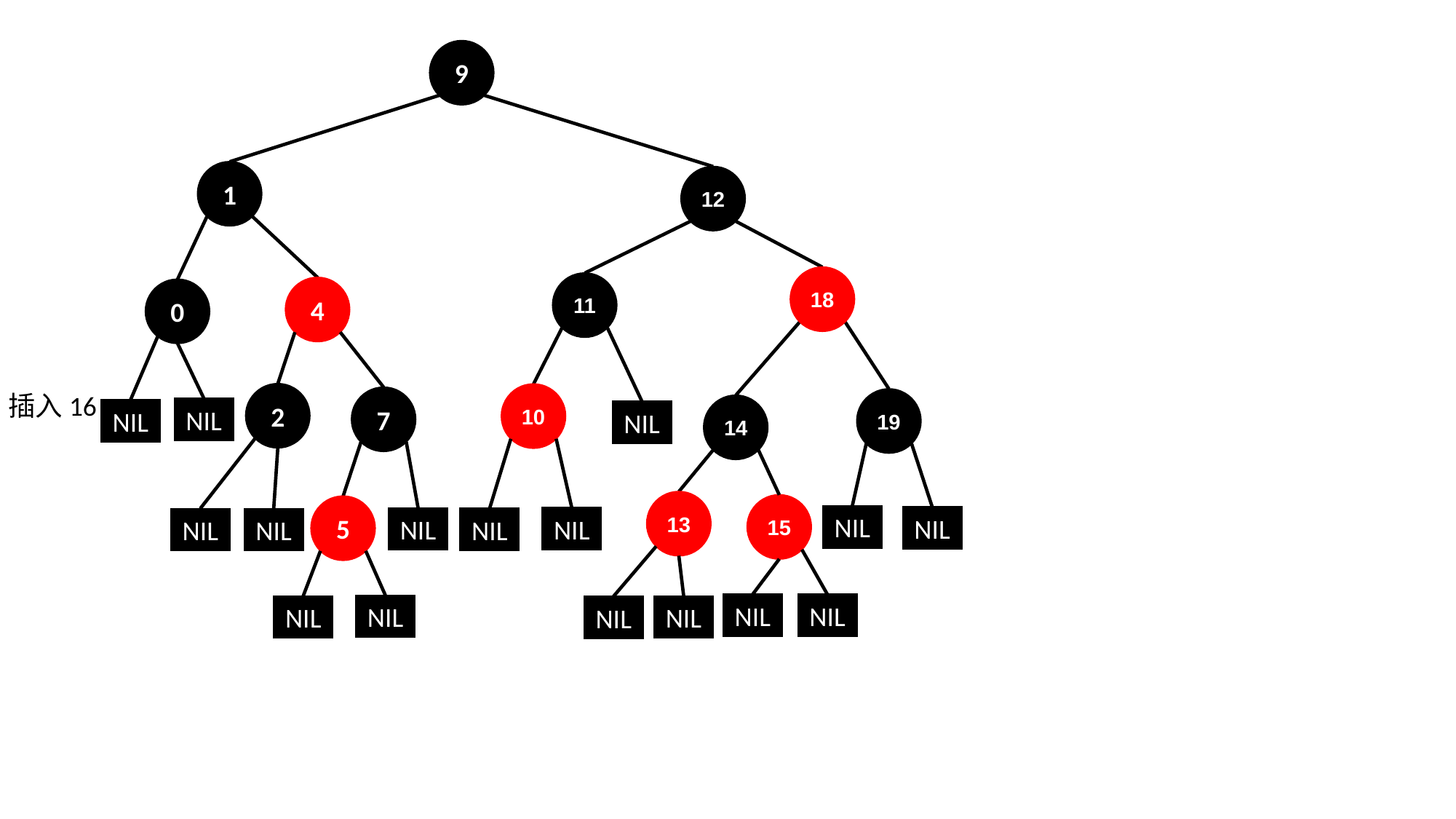

9
1
12
18
11
4
0
插入16
2
10
7
19
14
NIL
NIL
NIL
13
15
5
NIL
NIL
NIL
NIL
NIL
NIL
NIL
NIL
NIL
NIL
NIL
NIL
NIL